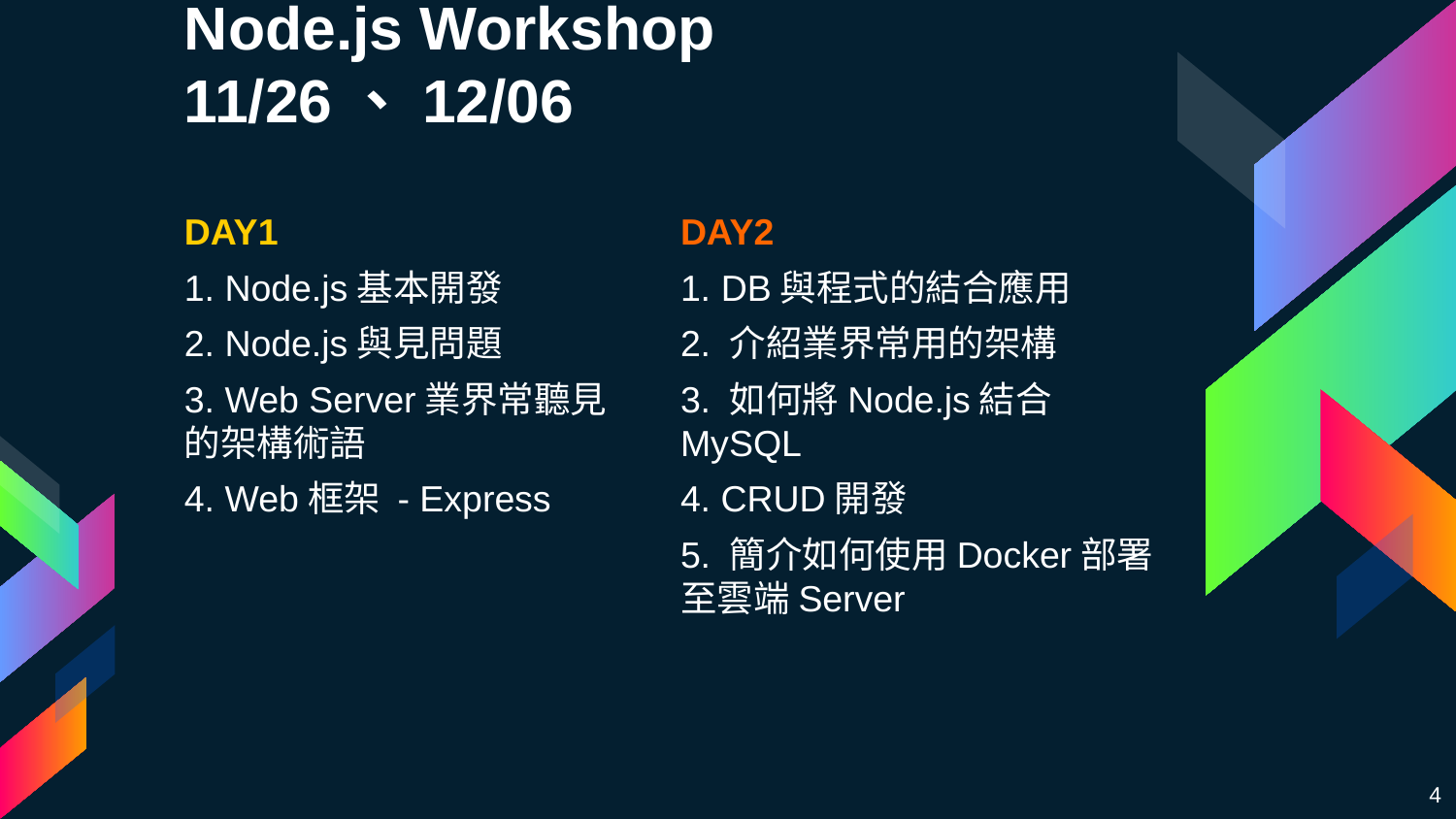

# Node.js Workshop 11/26、12/06
DAY1
1. Node.js基本開發
2. Node.js與見問題
3. Web Server業界常聽見的架構術語
4. Web框架 - Express

DAY2
1. DB與程式的結合應用
2. 介紹業界常用的架構
3. 如何將Node.js結合MySQL
4. CRUD開發
5. 簡介如何使用Docker部署至雲端Server
4